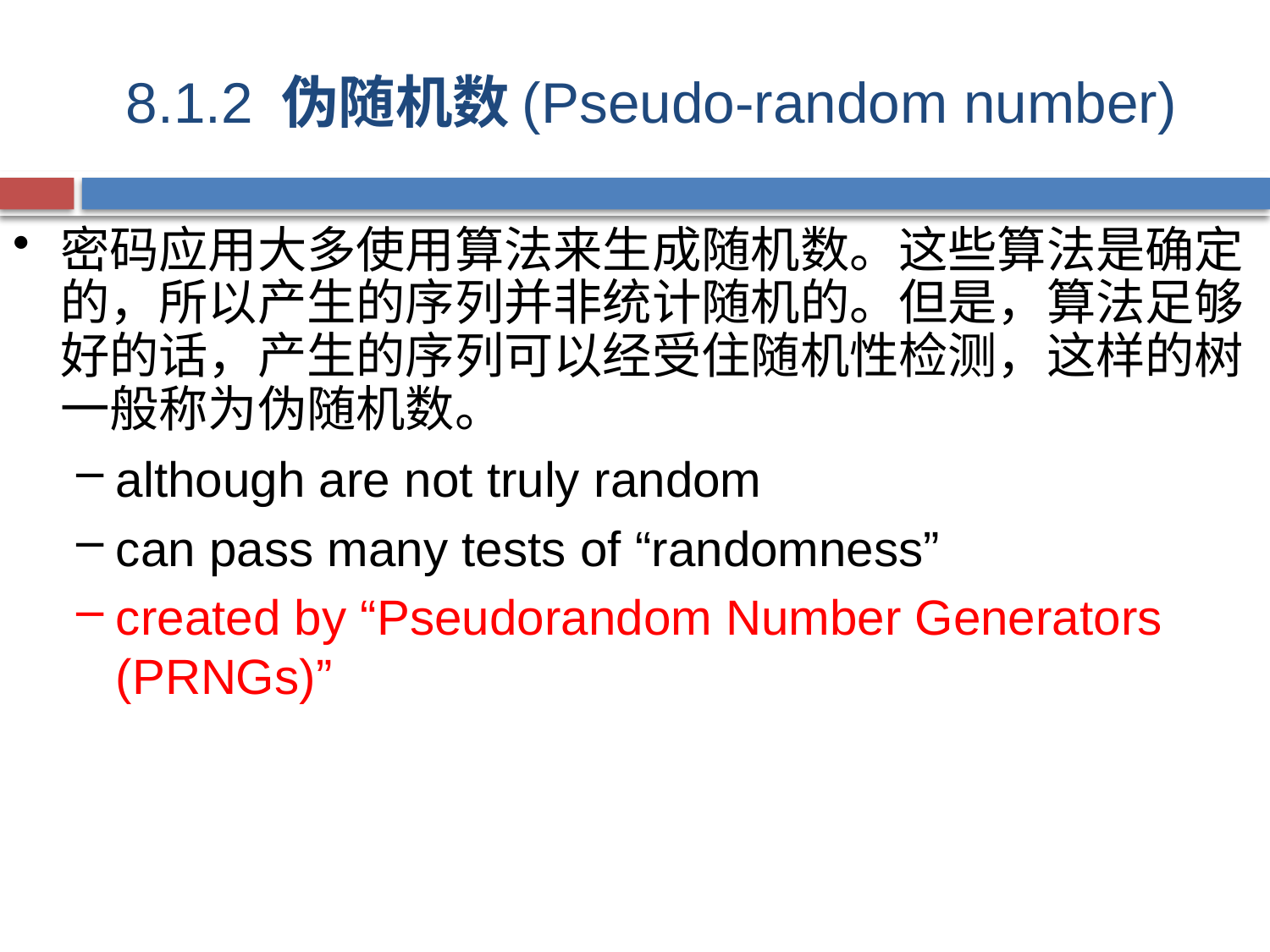

# 8.1.2 伪随机数(Pseudo-random number)
密码应用大多使用算法来生成随机数。这些算法是确定的，所以产生的序列并非统计随机的。但是，算法足够好的话，产生的序列可以经受住随机性检测，这样的树一般称为伪随机数。
although are not truly random
can pass many tests of “randomness”
created by “Pseudorandom Number Generators (PRNGs)”